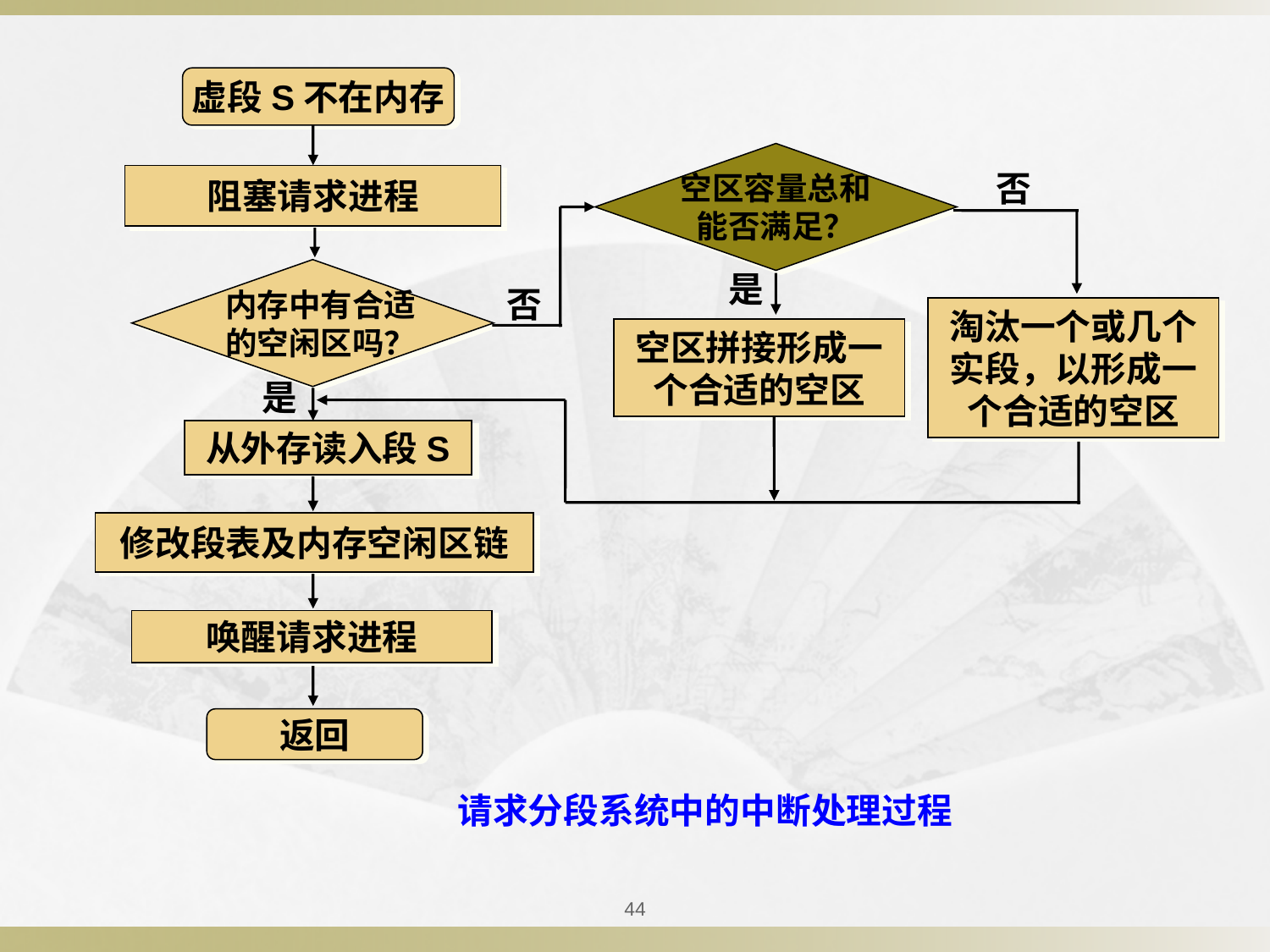

虚段S不在内存

否
阻塞请求进程
空区容量总和能否满足？

是

否
内存中有合适的空闲区吗？
淘汰一个或几个实段，以形成一个合适的空区
空区拼接形成一个合适的空区

是

从外存读入段S

修改段表及内存空闲区链

唤醒请求进程

返回
 请求分段系统中的中断处理过程
44